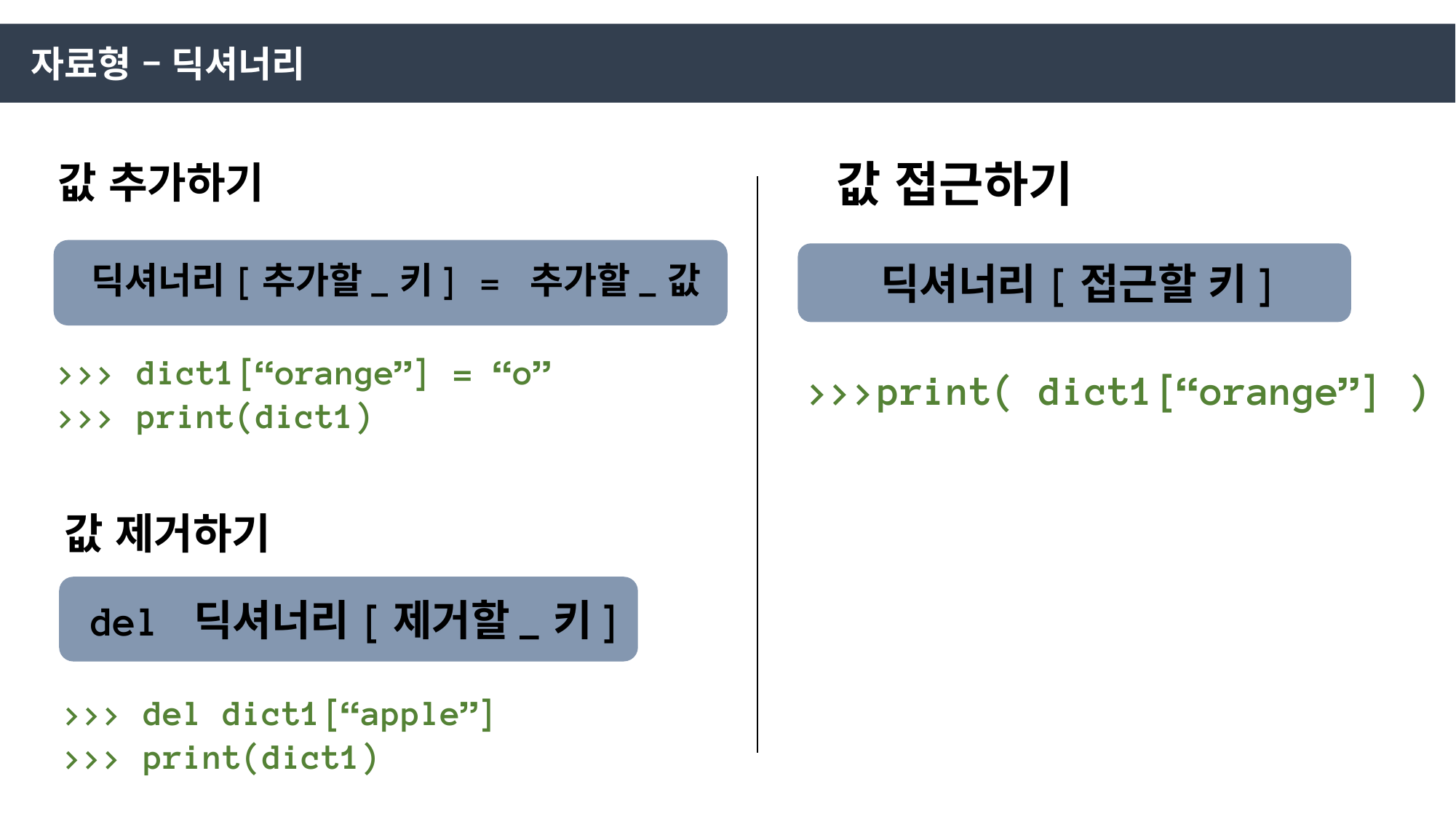

자료형 – 딕셔너리
값 접근하기
값 추가하기

>>> dict1[“orange”] = “o”
>>> print(dict1)

딕셔너리[추가할_키] = 추가할_값
딕셔너리[접근할 키]
>>>print( dict1[“orange”] )
값 제거하기

>>> del dict1[“apple”]
>>> print(dict1)

del 딕셔너리[제거할_키]